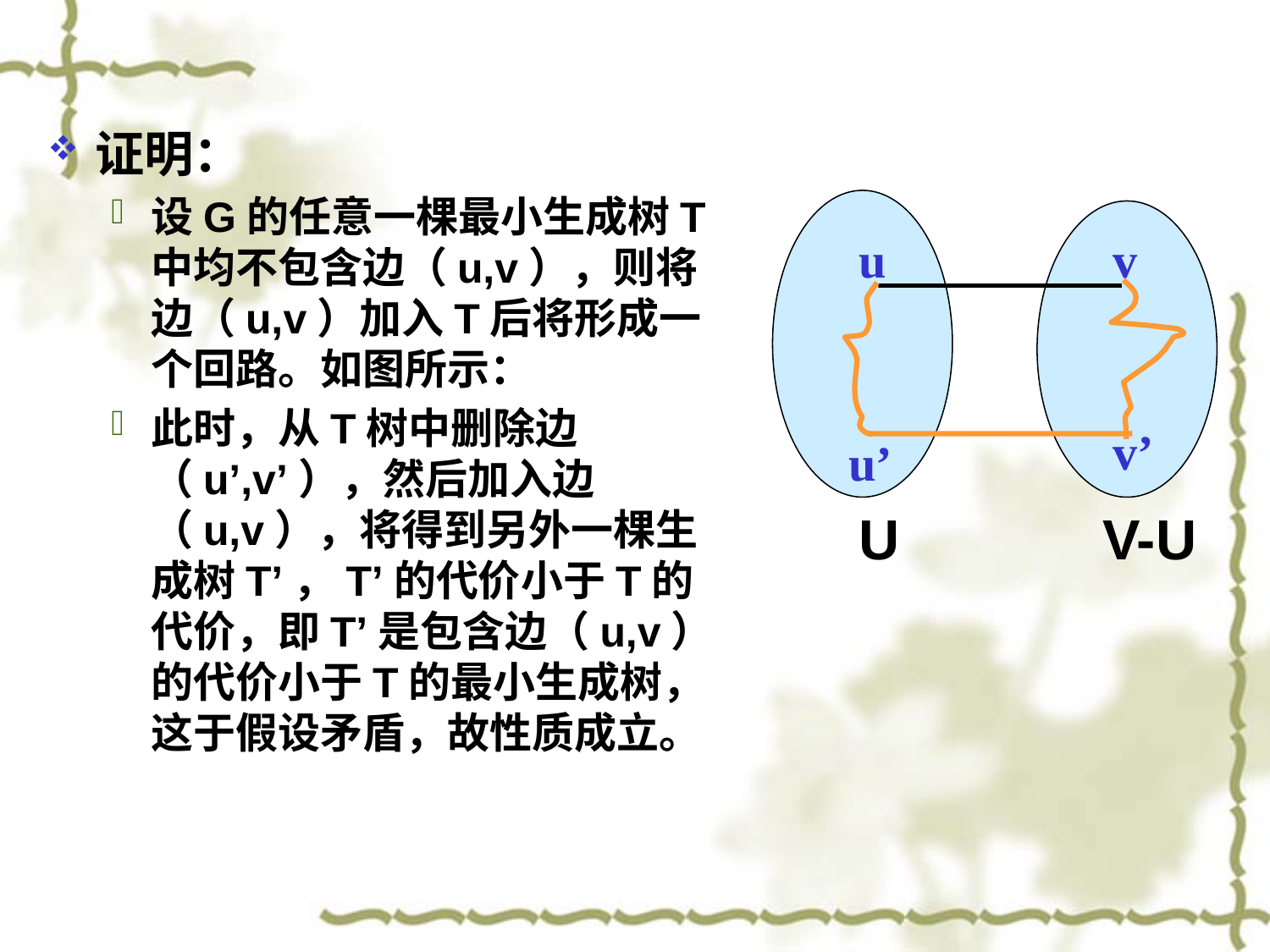

证明：
设G的任意一棵最小生成树T中均不包含边（u,v），则将边（u,v）加入T后将形成一个回路。如图所示：
此时，从T树中删除边（u’,v’），然后加入边（u,v），将得到另外一棵生成树T’，T’的代价小于T的代价，即T’是包含边（u,v）的代价小于T的最小生成树，这于假设矛盾，故性质成立。

U
V-U
u
v

v’
u’